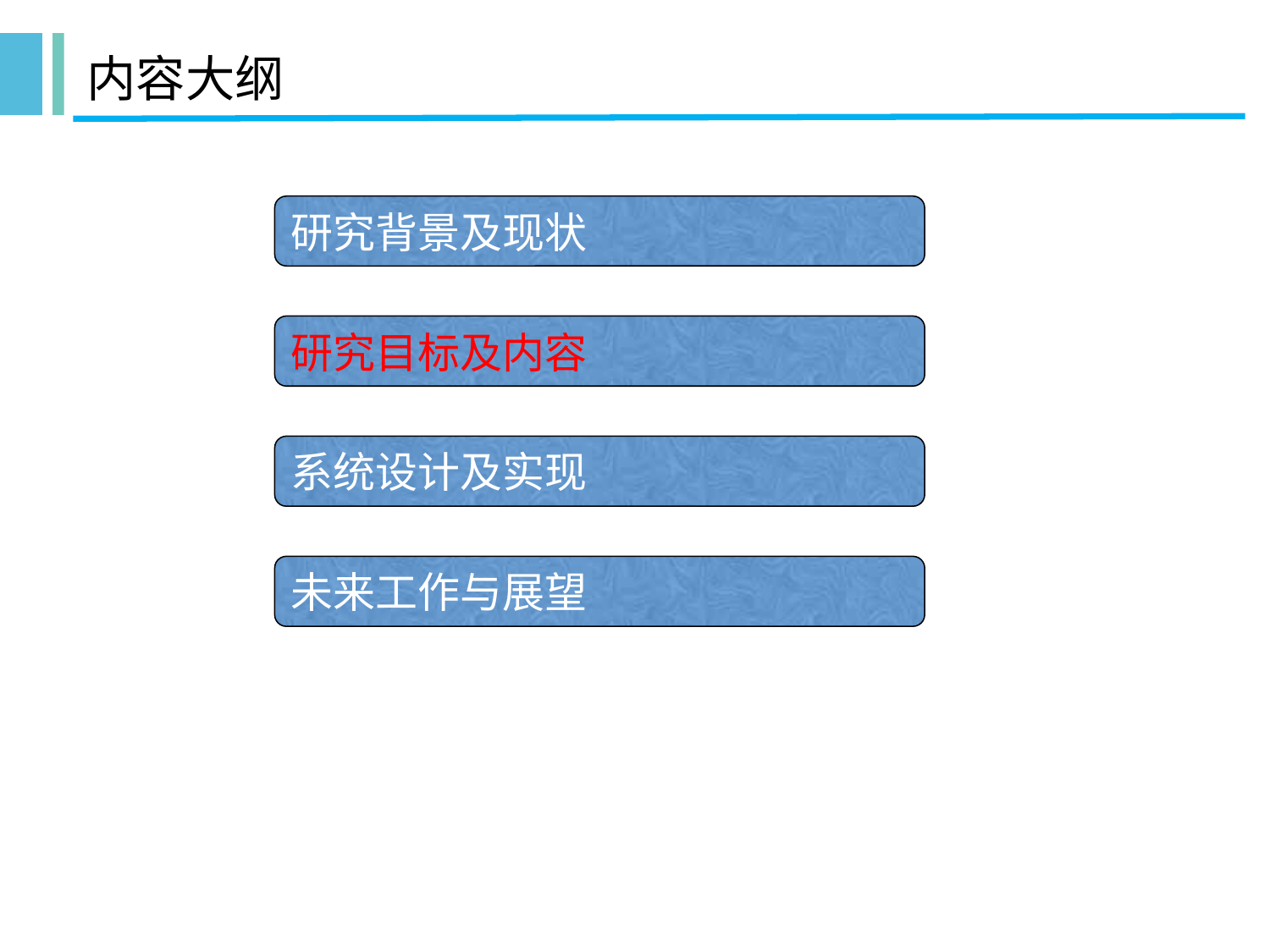

# 内容大纲
研究背景及现状
研究目标及内容
系统设计及实现
未来工作与展望